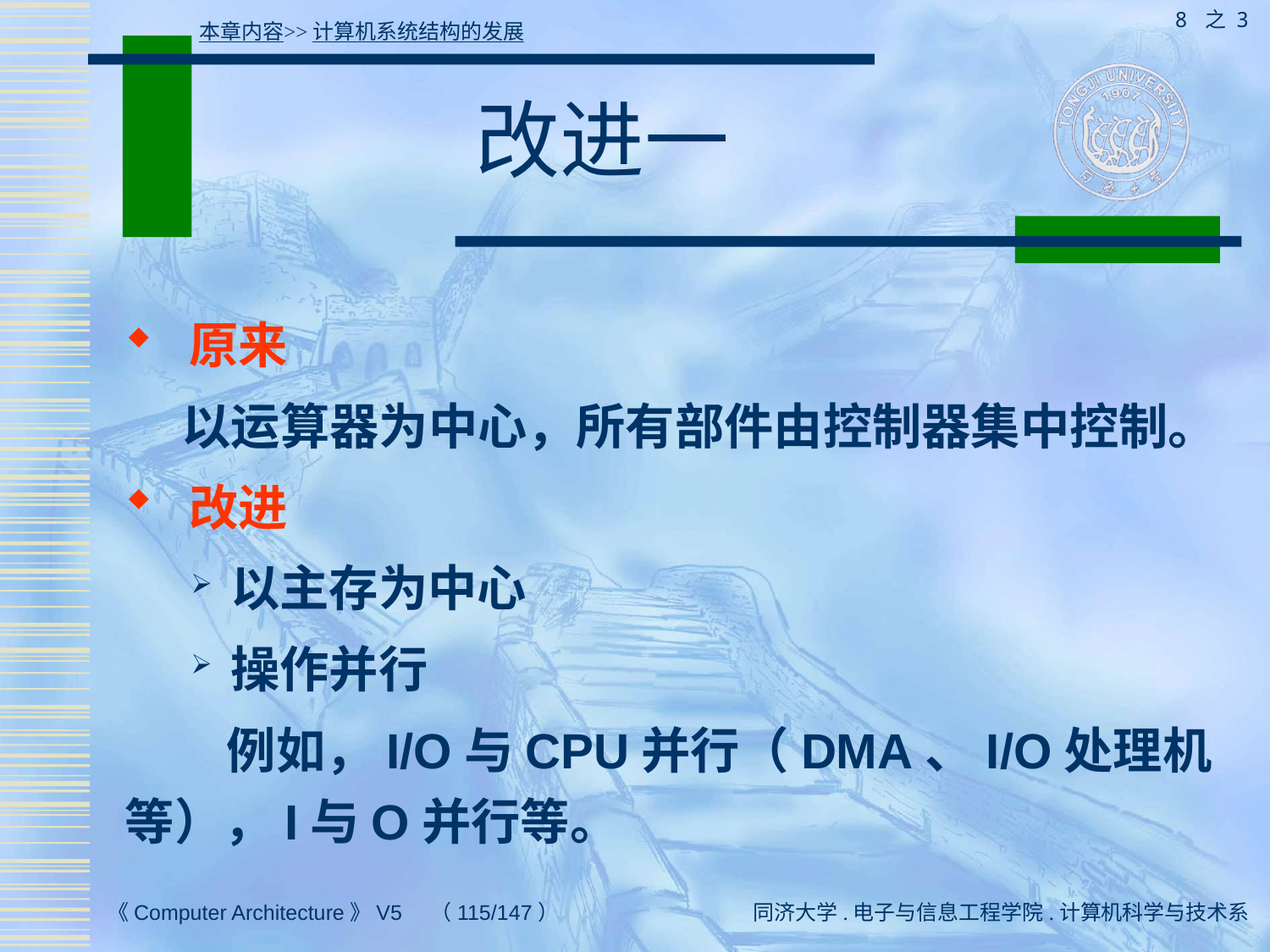

8 之 3
本章内容>>计算机系统结构的发展
# 改进一
  原来
    以运算器为中心，所有部件由控制器集中控制。
  改进
以主存为中心
操作并行
        例如，I/O与CPU并行（DMA、I/O处理机等），I与O并行等。